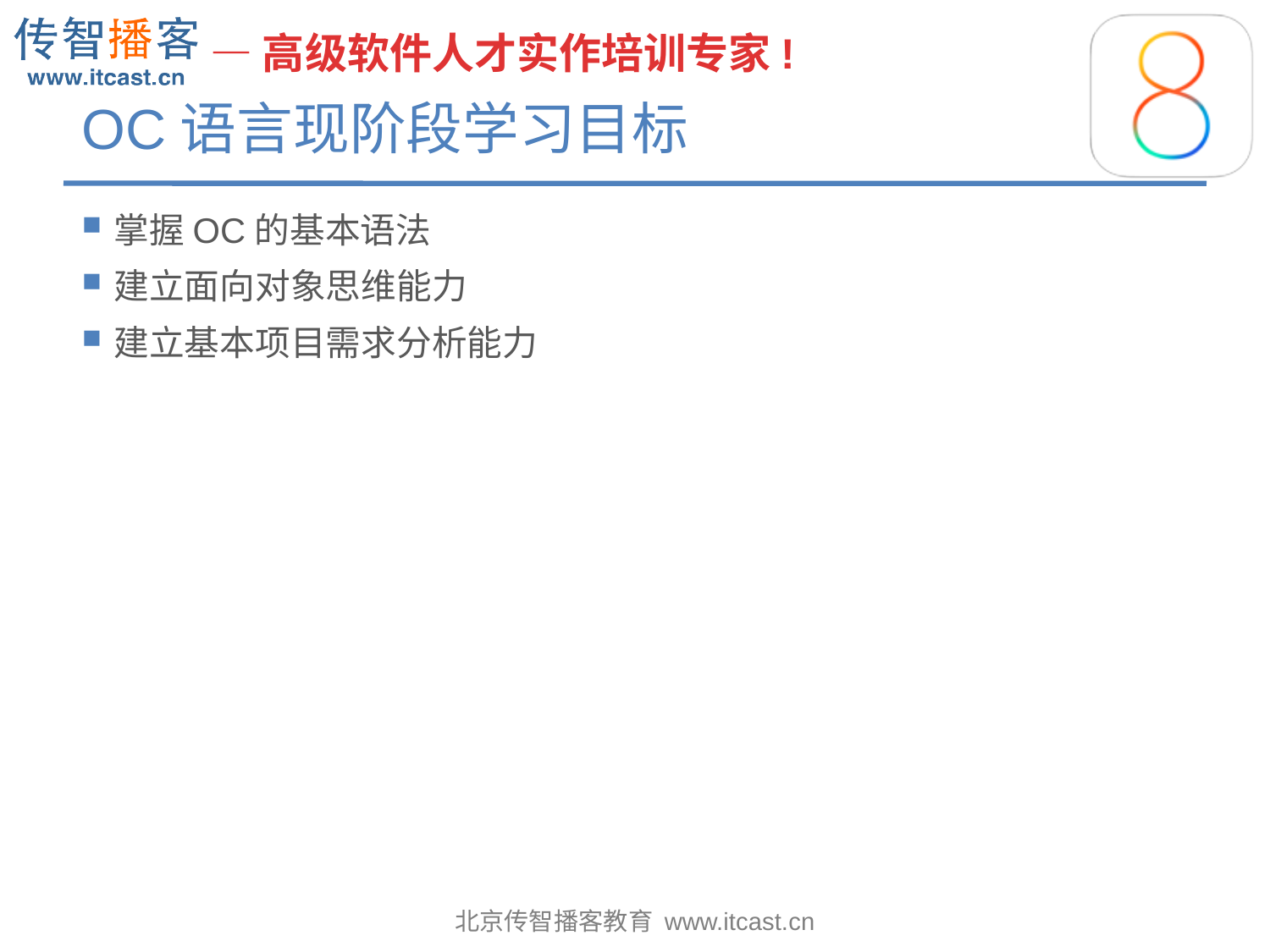

# OC语言现阶段学习目标
掌握OC的基本语法
建立面向对象思维能力
建立基本项目需求分析能力